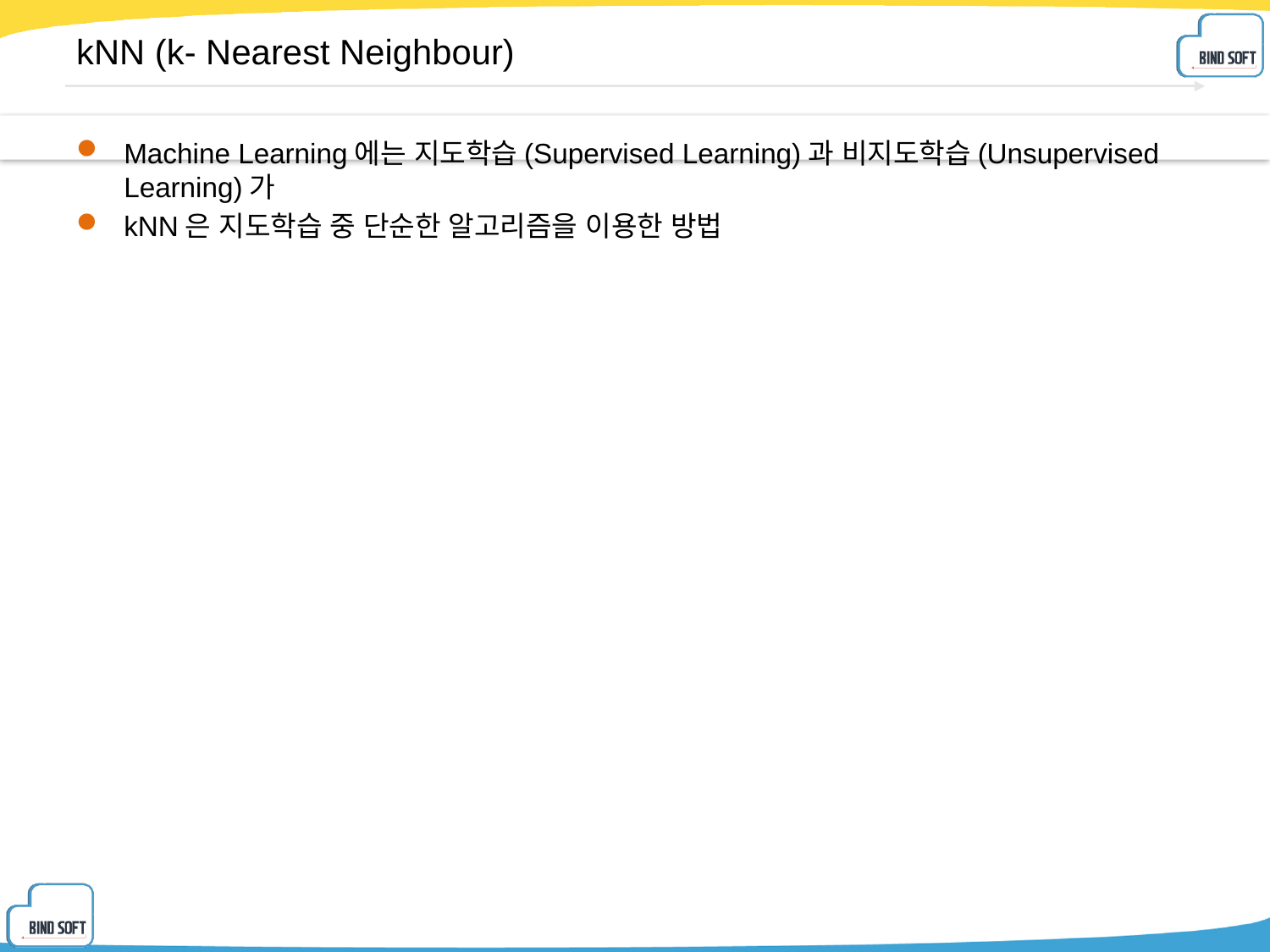

# kNN (k- Nearest Neighbour)
Machine Learning에는 지도학습(Supervised Learning)과 비지도학습(Unsupervised Learning)가
kNN은 지도학습 중 단순한 알고리즘을 이용한 방법